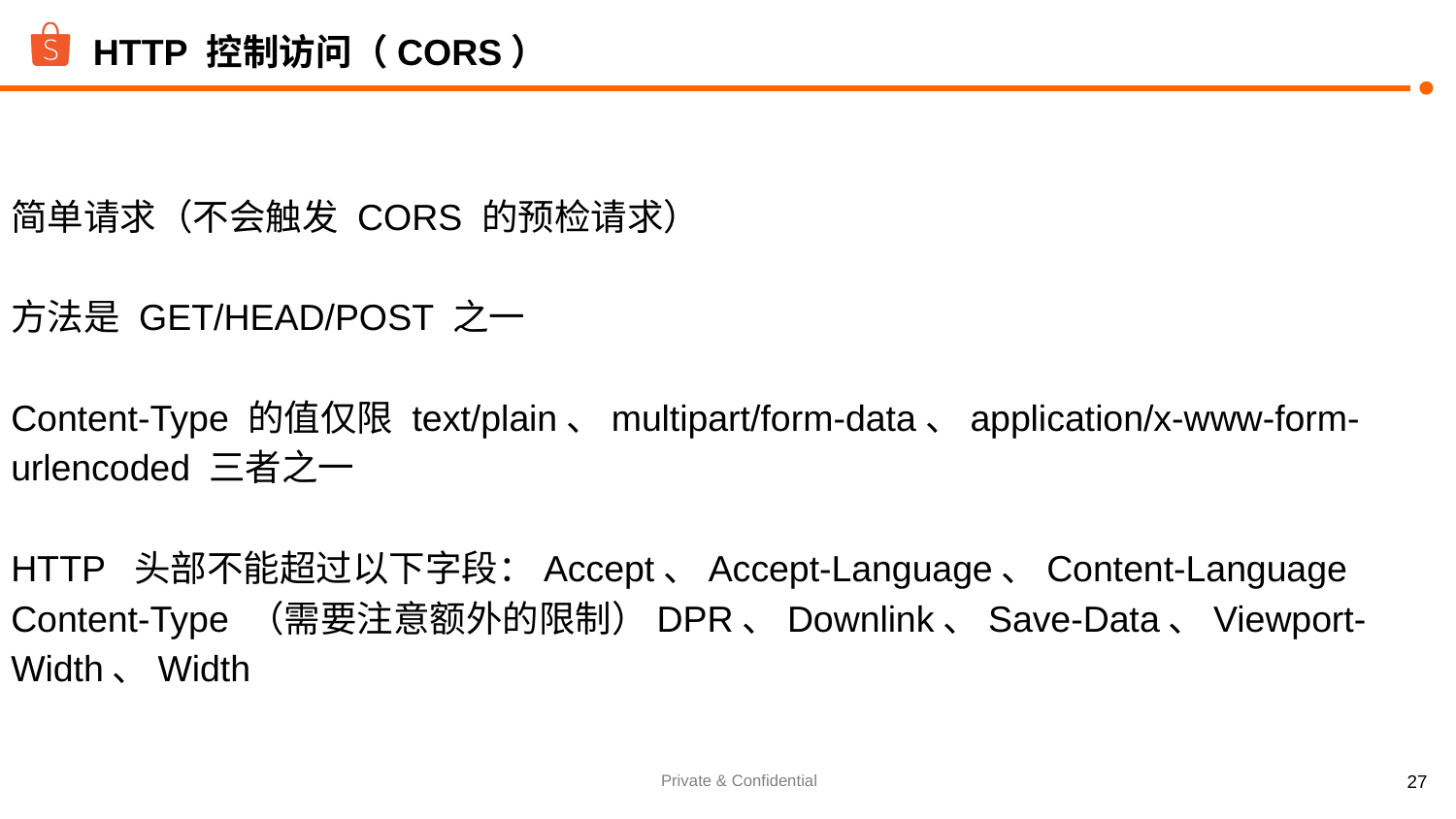

# HTTP 控制访问（CORS）

简单请求（不会触发 CORS 的预检请求）

方法是 GET/HEAD/POST 之一

Content-Type 的值仅限 text/plain、multipart/form-data、application/x-www-form-urlencoded 三者之一

HTTP  头部不能超过以下字段：Accept、Accept-Language、Content-Language
Content-Type （需要注意额外的限制）DPR、Downlink、Save-Data、Viewport-Width、Width

27